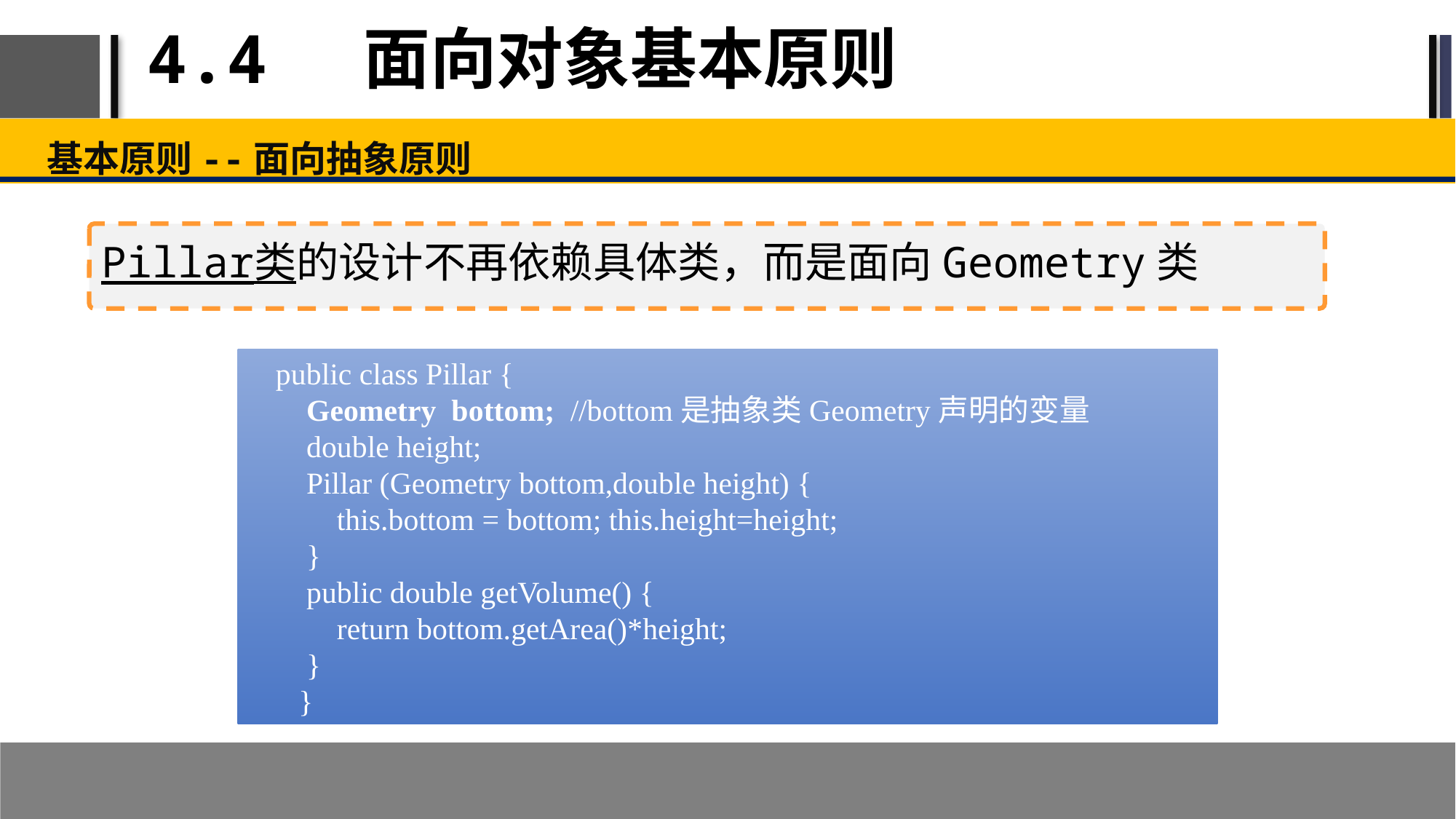

# 4.4  面向对象基本原则

基本原则--面向抽象原则

Pillar类的设计不再依赖具体类，而是面向Geometry类
public class Pillar {
    Geometry  bottom;  //bottom是抽象类Geometry声明的变量
    double height;
    Pillar (Geometry bottom,double height) {
        this.bottom = bottom; this.height=height;
    }
    public double getVolume() {
        return bottom.getArea()*height;
    }
   }